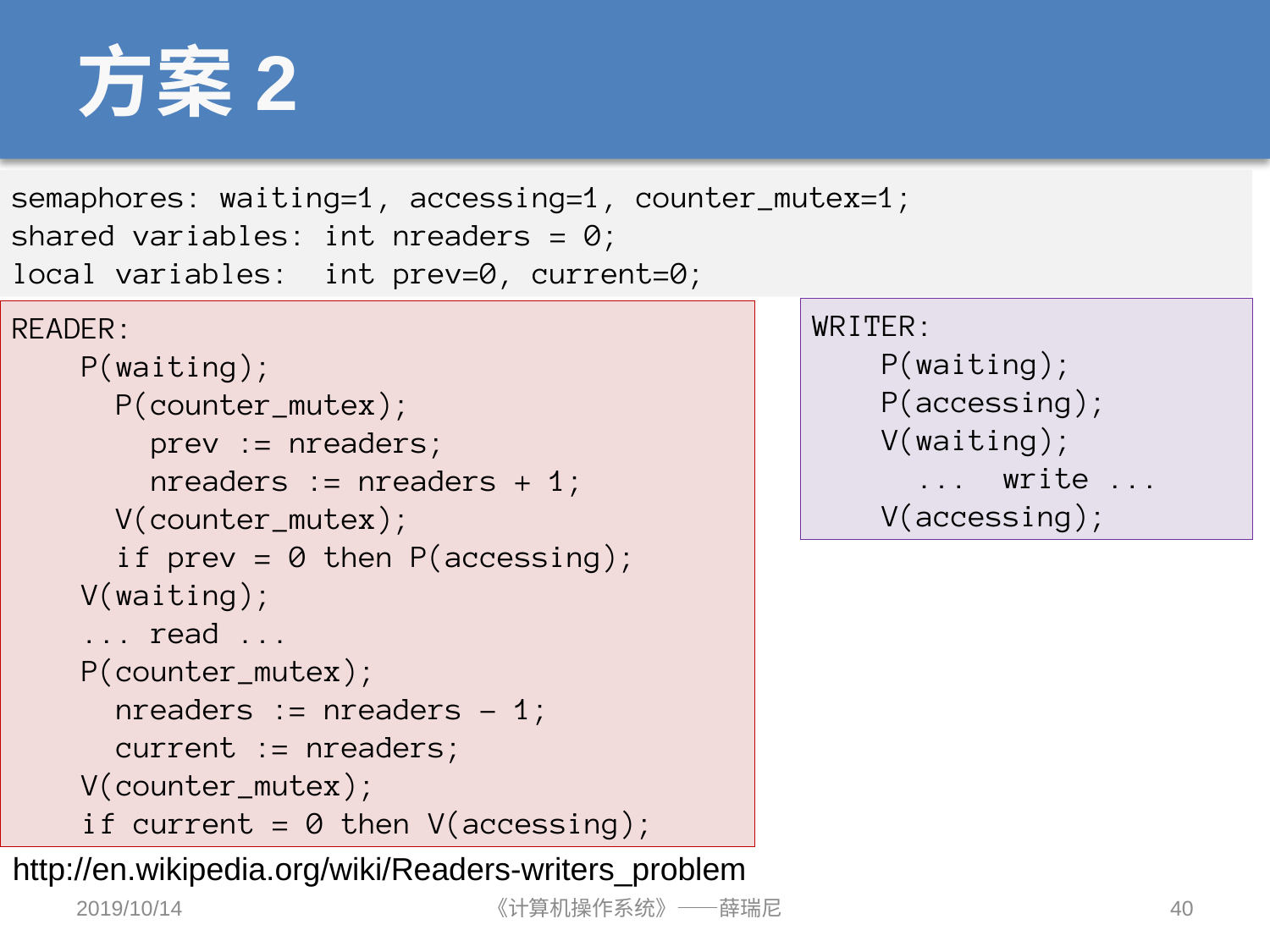

# 方案2
semaphores: waiting=1, accessing=1, counter_mutex=1;
shared variables: int nreaders = 0;
local variables:  int prev=0, current=0;
WRITER:
    P(waiting);
    P(accessing);
    V(waiting);
      ...  write ...
    V(accessing);
READER:
    P(waiting);
      P(counter_mutex);
        prev := nreaders;
        nreaders := nreaders + 1;
      V(counter_mutex);
      if prev = 0 then P(accessing);
    V(waiting);
    ... read ...
    P(counter_mutex);
      nreaders := nreaders - 1;
      current := nreaders;
    V(counter_mutex);
    if current = 0 then V(accessing);
http://en.wikipedia.org/wiki/Readers-writers_problem
2019/10/14
《计算机操作系统》——薛瑞尼
40